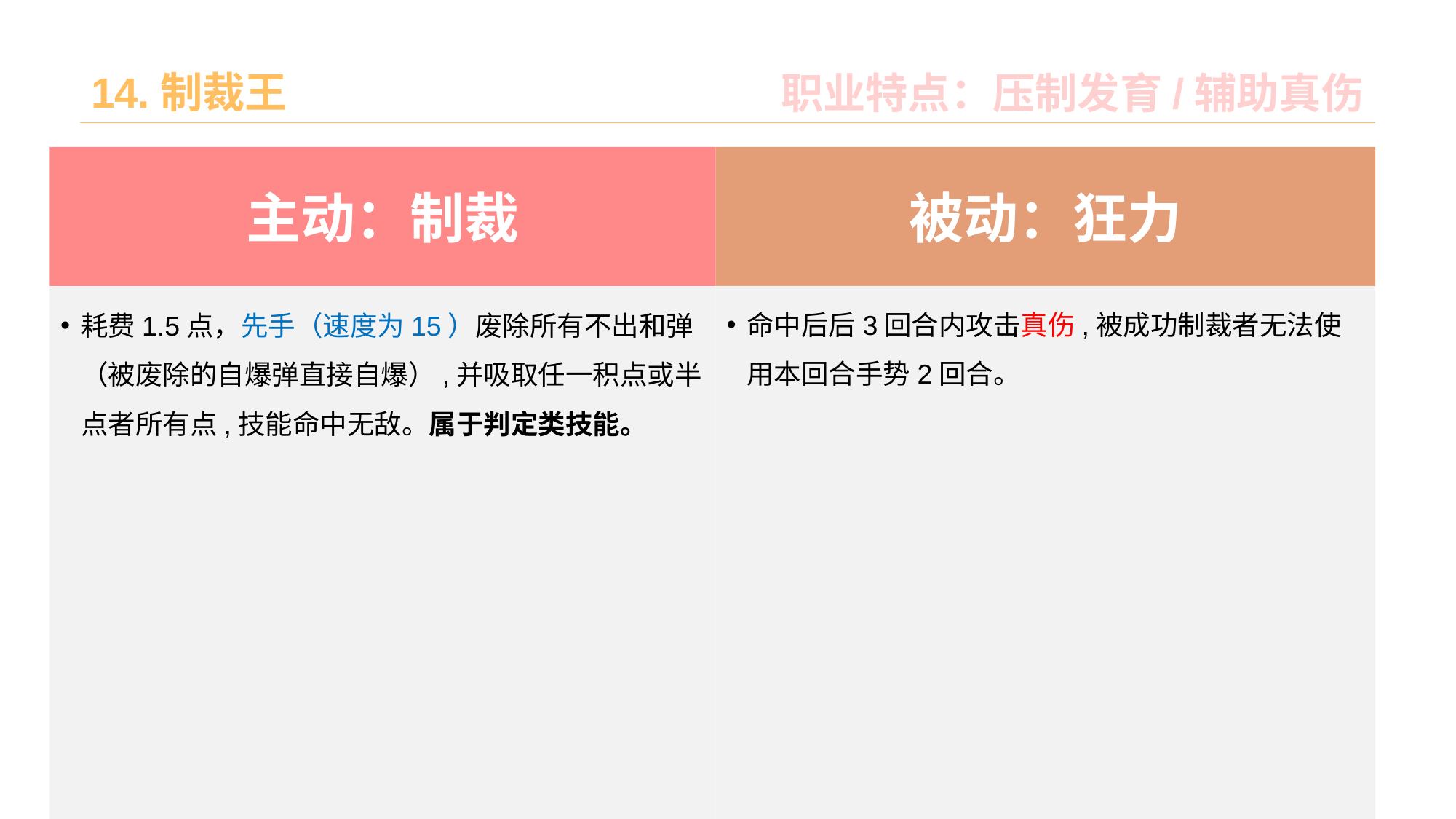

# 14.制裁王
职业特点：压制发育/辅助真伤
被动：狂力
主动：制裁
命中后后3回合内攻击真伤,被成功制裁者无法使用本回合手势2回合。
耗费1.5点，先手（速度为15）废除所有不出和弹（被废除的自爆弹直接自爆）,并吸取任一积点或半点者所有点,技能命中无敌。属于判定类技能。